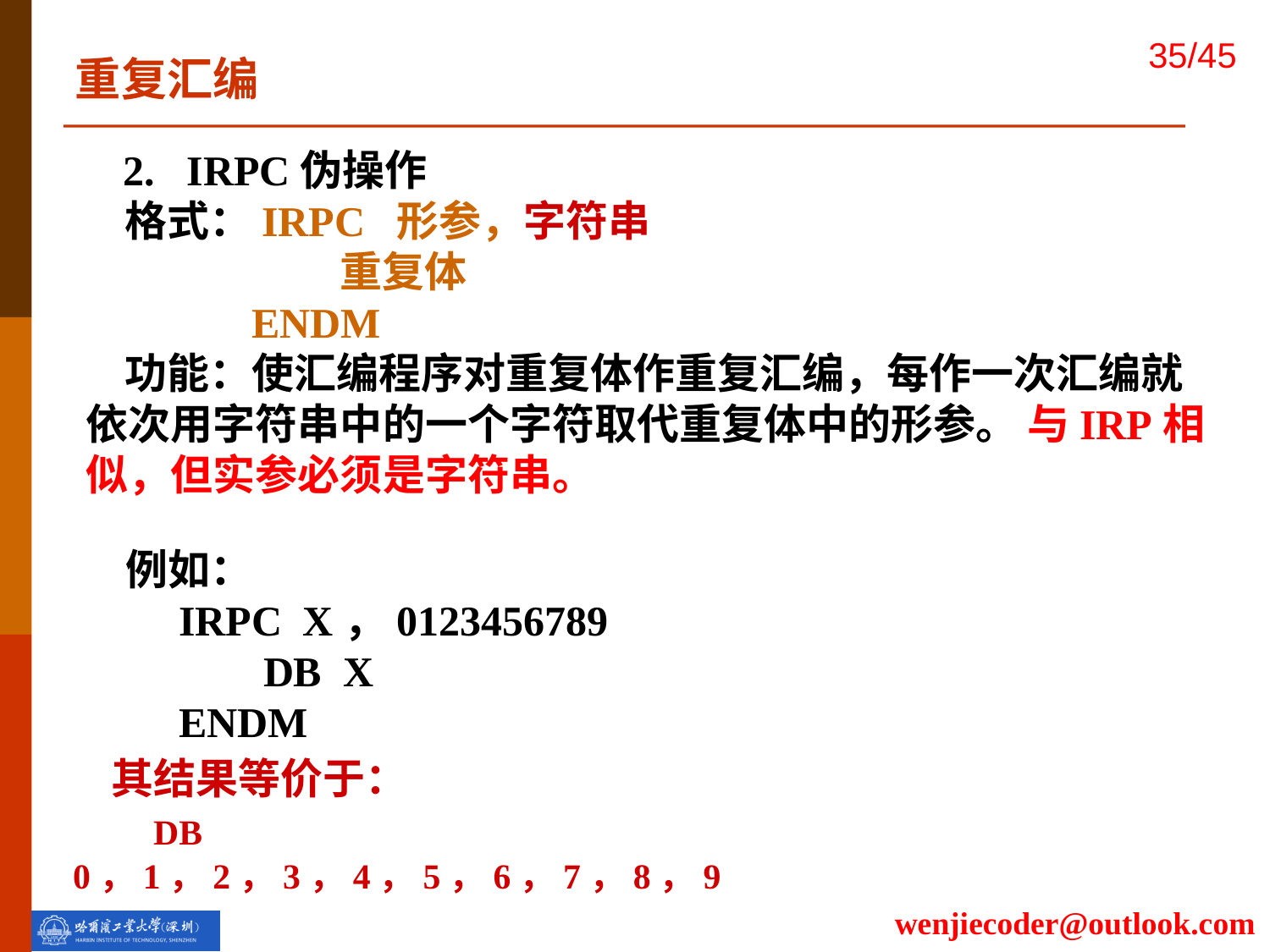

重复汇编
IRPC伪操作
格式：IRPC  形参，字符串
            	重复体
            ENDM
功能：使汇编程序对重复体作重复汇编，每作一次汇编就依次用字符串中的一个字符取代重复体中的形参。 与IRP相似，但实参必须是字符串。
例如：
     IRPC  X，0123456789
             DB  X
     ENDM
其结果等价于：
    DB  0，1，2，3，4，5，6，7，8，9